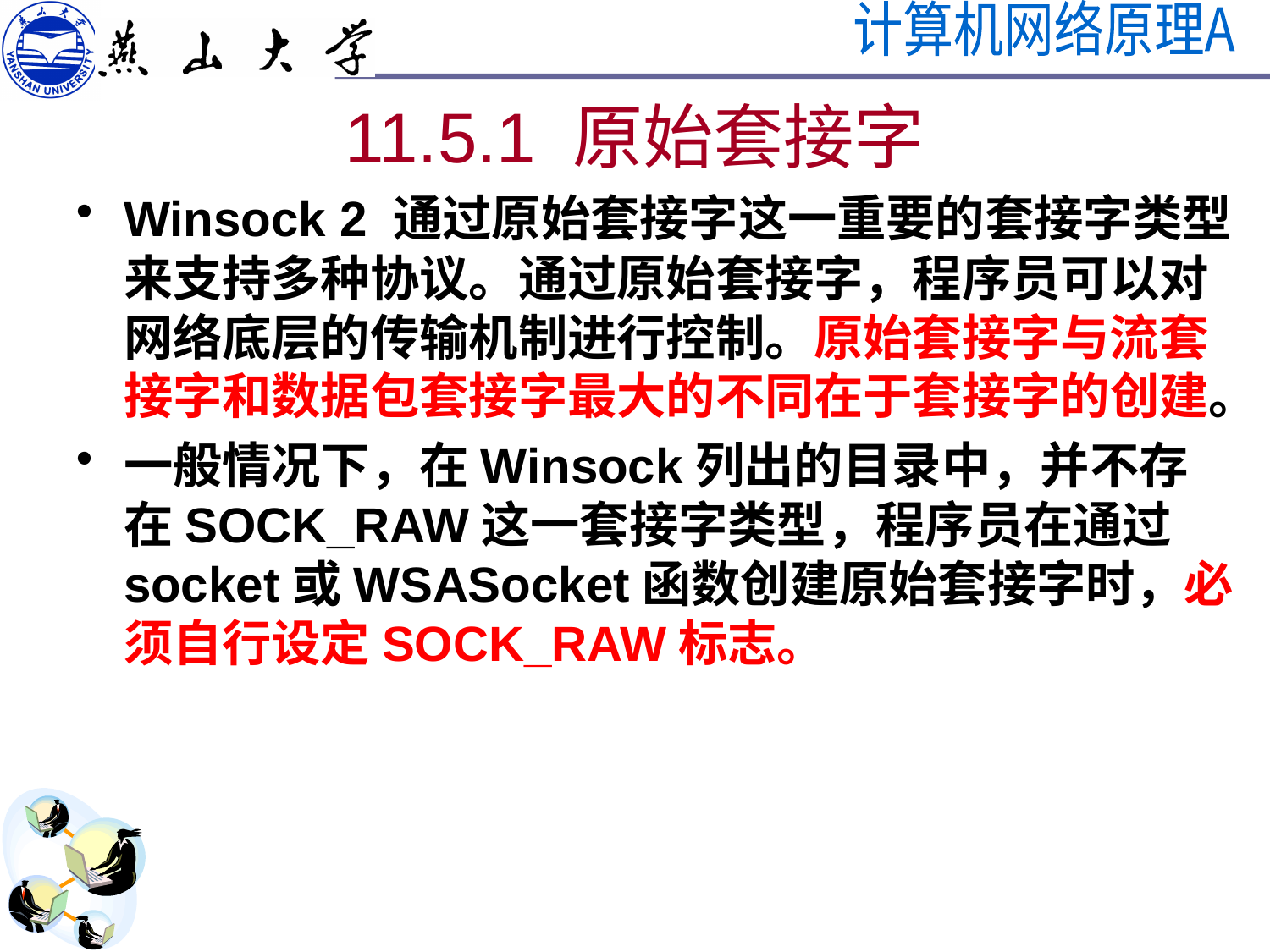

# 11.5.1 原始套接字
Winsock 2 通过原始套接字这一重要的套接字类型来支持多种协议。通过原始套接字，程序员可以对网络底层的传输机制进行控制。原始套接字与流套接字和数据包套接字最大的不同在于套接字的创建。
一般情况下，在Winsock列出的目录中，并不存在SOCK_RAW这一套接字类型，程序员在通过socket或WSASocket函数创建原始套接字时，必须自行设定SOCK_RAW标志。